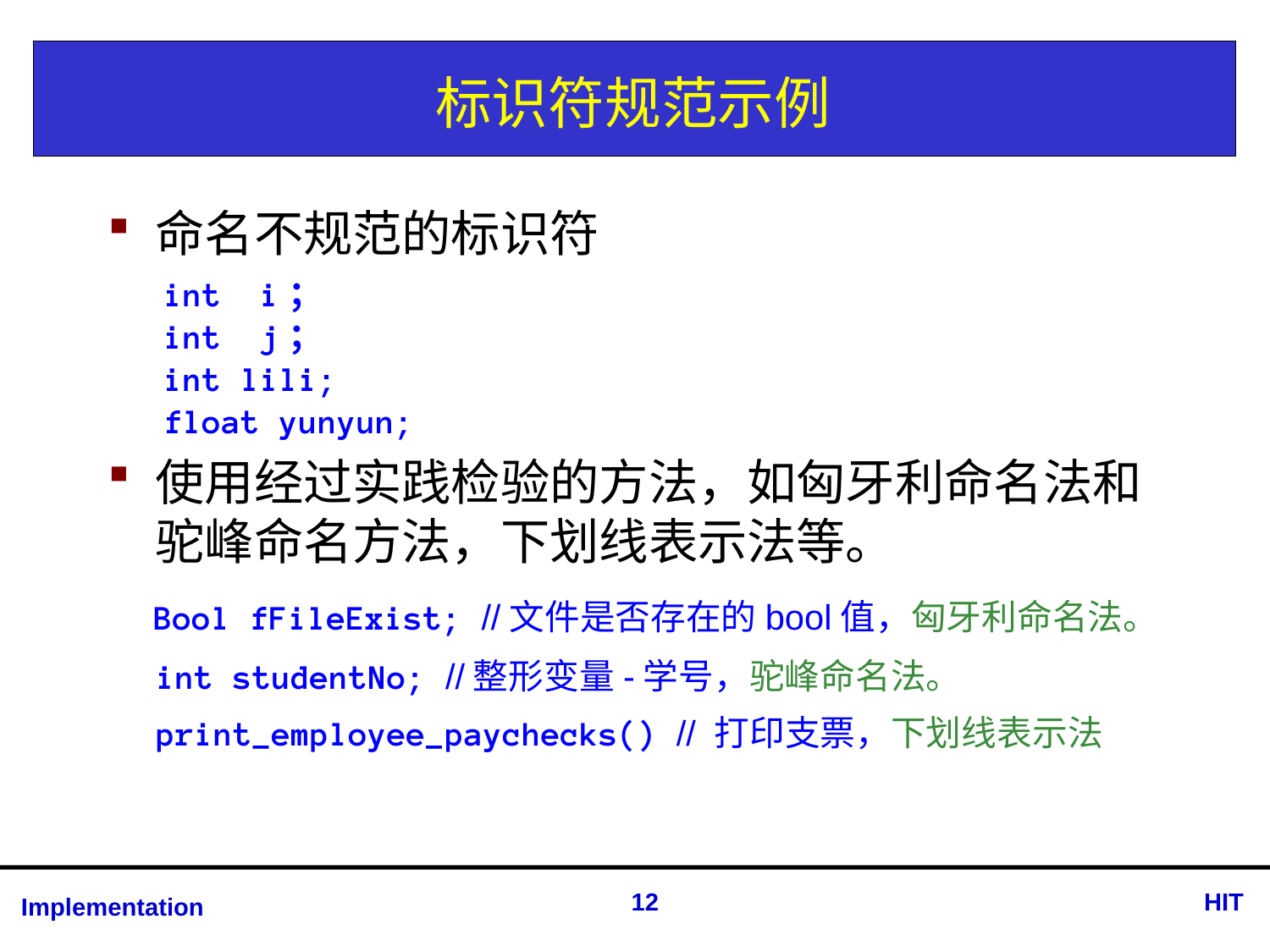

# 标识符规范示例
命名不规范的标识符
 int  i；
 int  j；
 int lili;
 float yunyun;
使用经过实践检验的方法，如匈牙利命名法和驼峰命名方法，下划线表示法等。
  Bool fFileExist; //文件是否存在的bool值，匈牙利命名法。
     int studentNo; //整形变量-学号，驼峰命名法。
     print_employee_paychecks() // 打印支票，下划线表示法